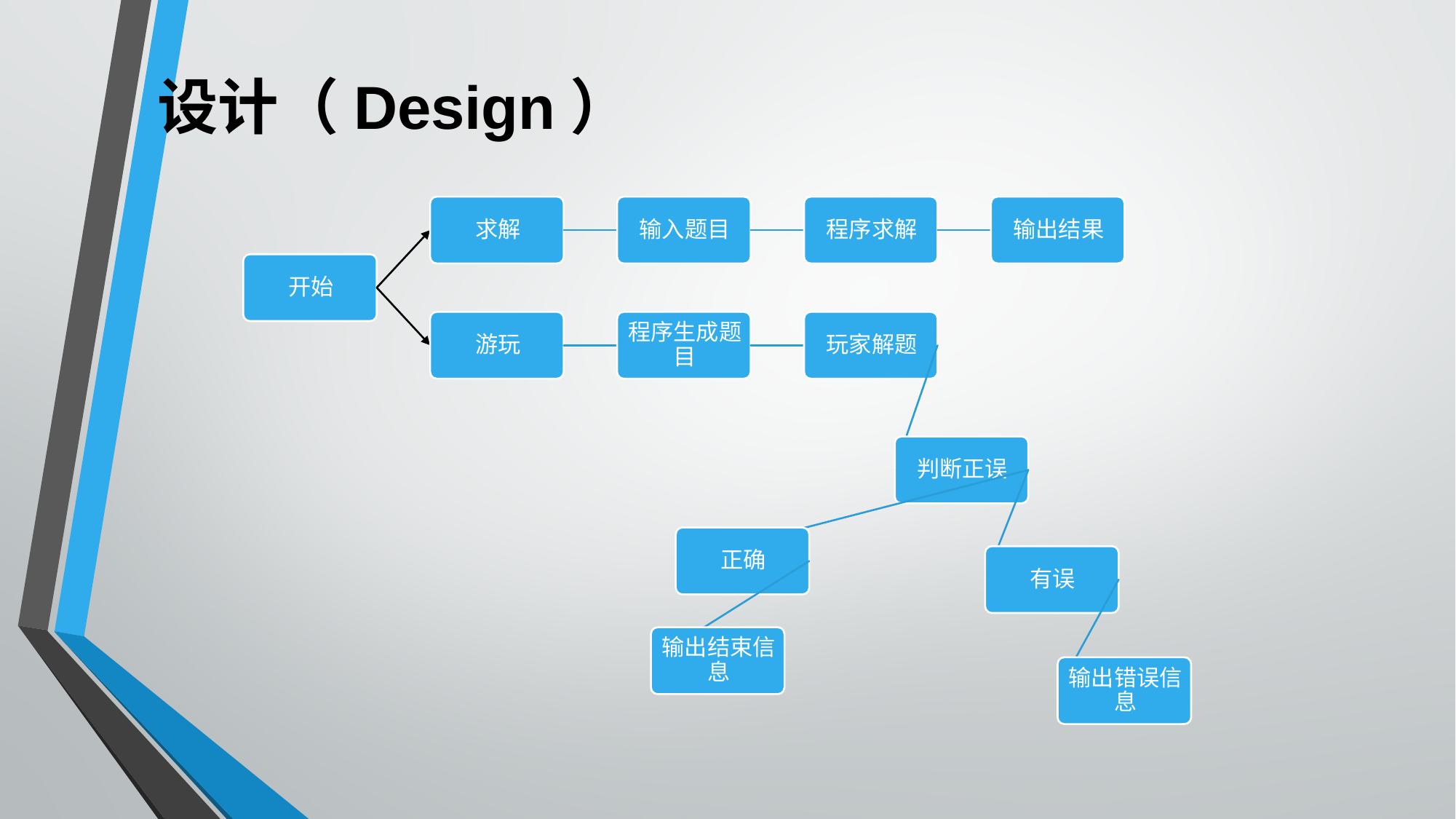

# 设计（Design）
开始

求解

输入题目

程序求解

输出结果

游玩

程序生成题目

玩家解题

判断正误

有误

输出错误信息

正确

输出结束信息